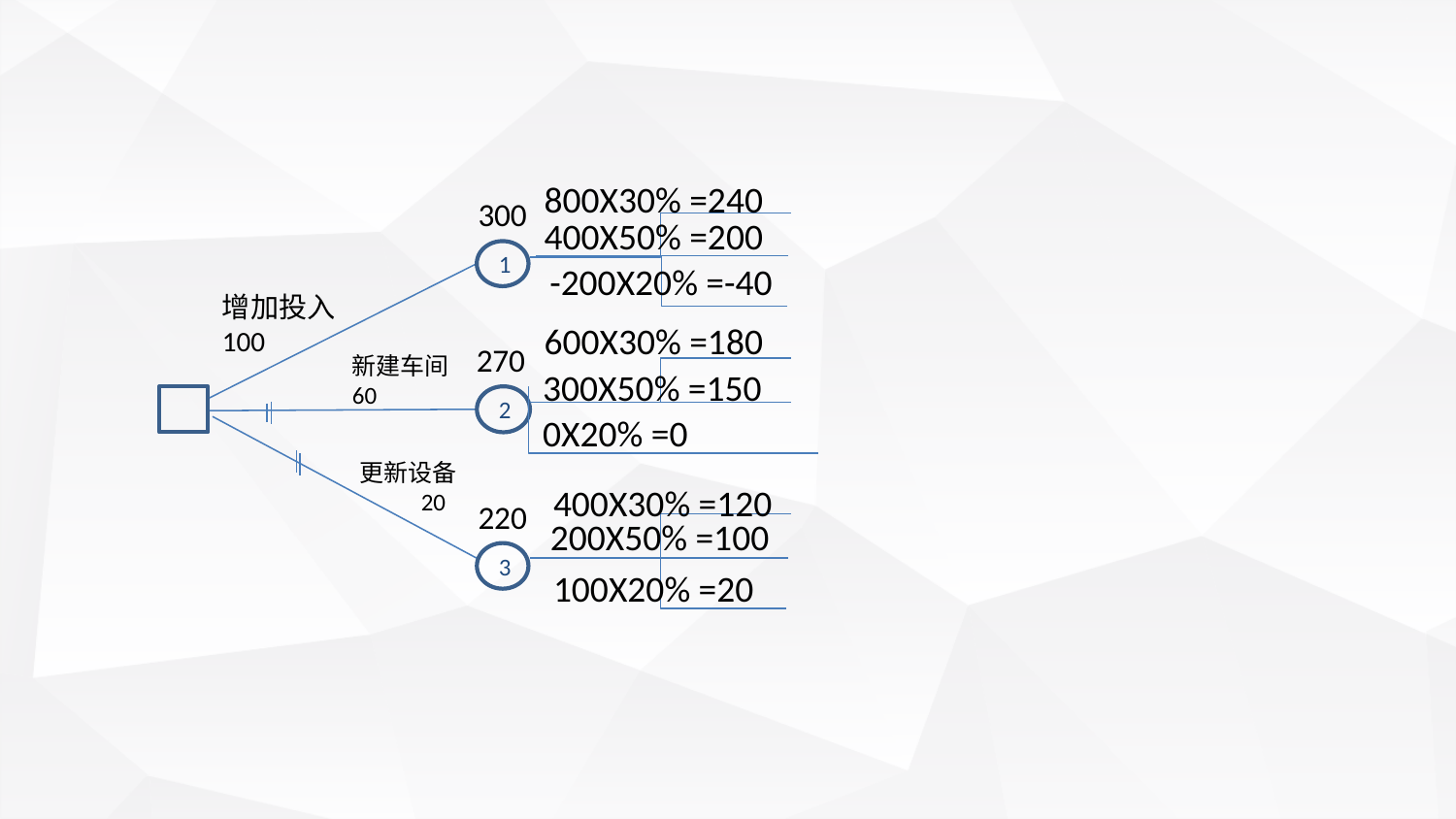

#
800X30% =240
300
400X50% =200
1
-200X20% =-40
增加投入100
600X30% =180
270
新建车间60
300X50% =150
2

0X20% =0
更新设备
           20
400X30% =120
220
200X50% =100
3
100X20% =20